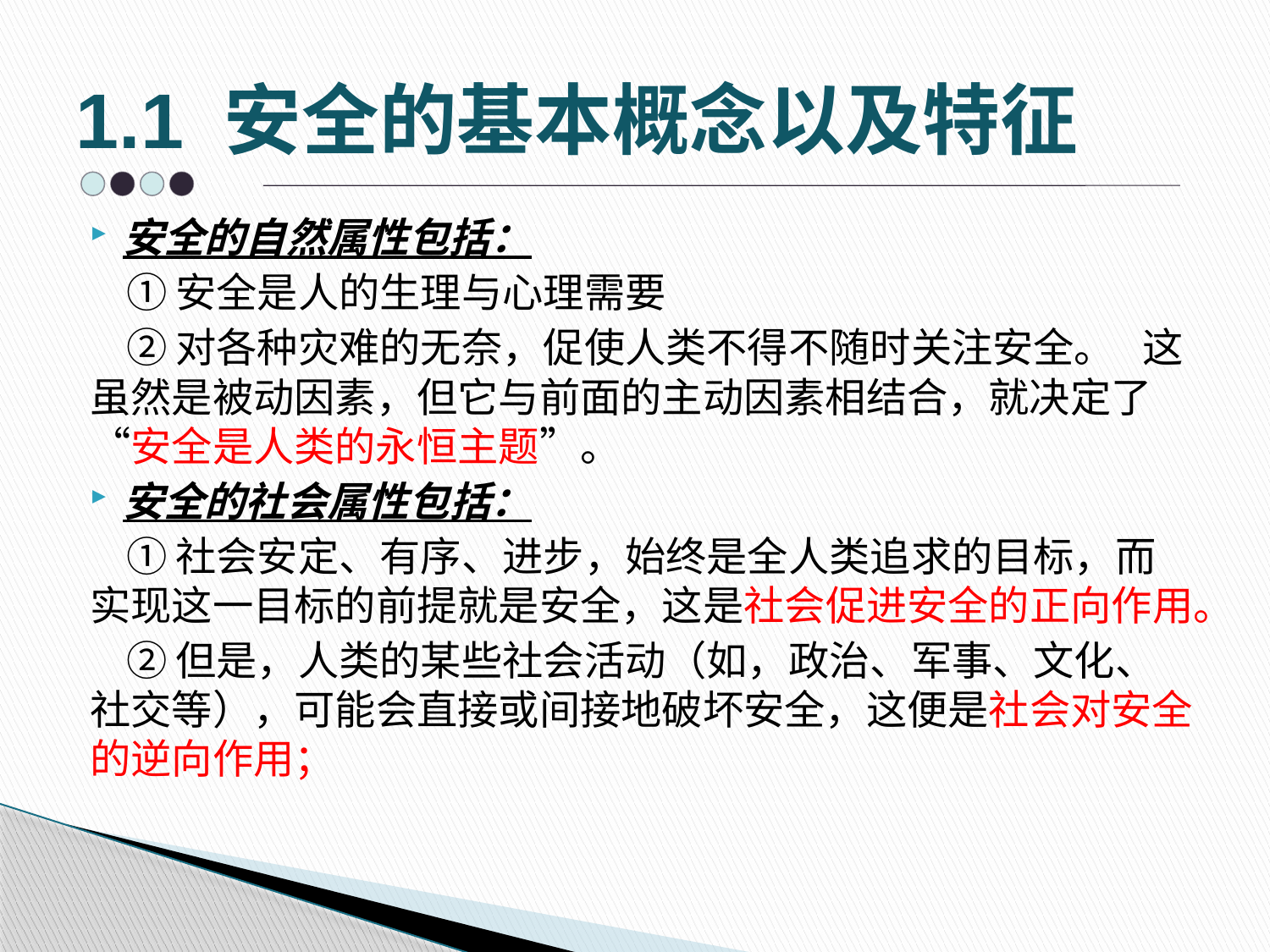

# 1.1 安全的基本概念以及特征

安全的自然属性包括：
    ①安全是人的生理与心理需要
    ②对各种灾难的无奈，促使人类不得不随时关注安全。   这虽然是被动因素，但它与前面的主动因素相结合，就决定了“安全是人类的永恒主题”。
安全的社会属性包括：
    ①社会安定、有序、进步，始终是全人类追求的目标，而实现这一目标的前提就是安全，这是社会促进安全的正向作用。
    ②但是，人类的某些社会活动（如，政治、军事、文化、社交等），可能会直接或间接地破坏安全，这便是社会对安全的逆向作用；